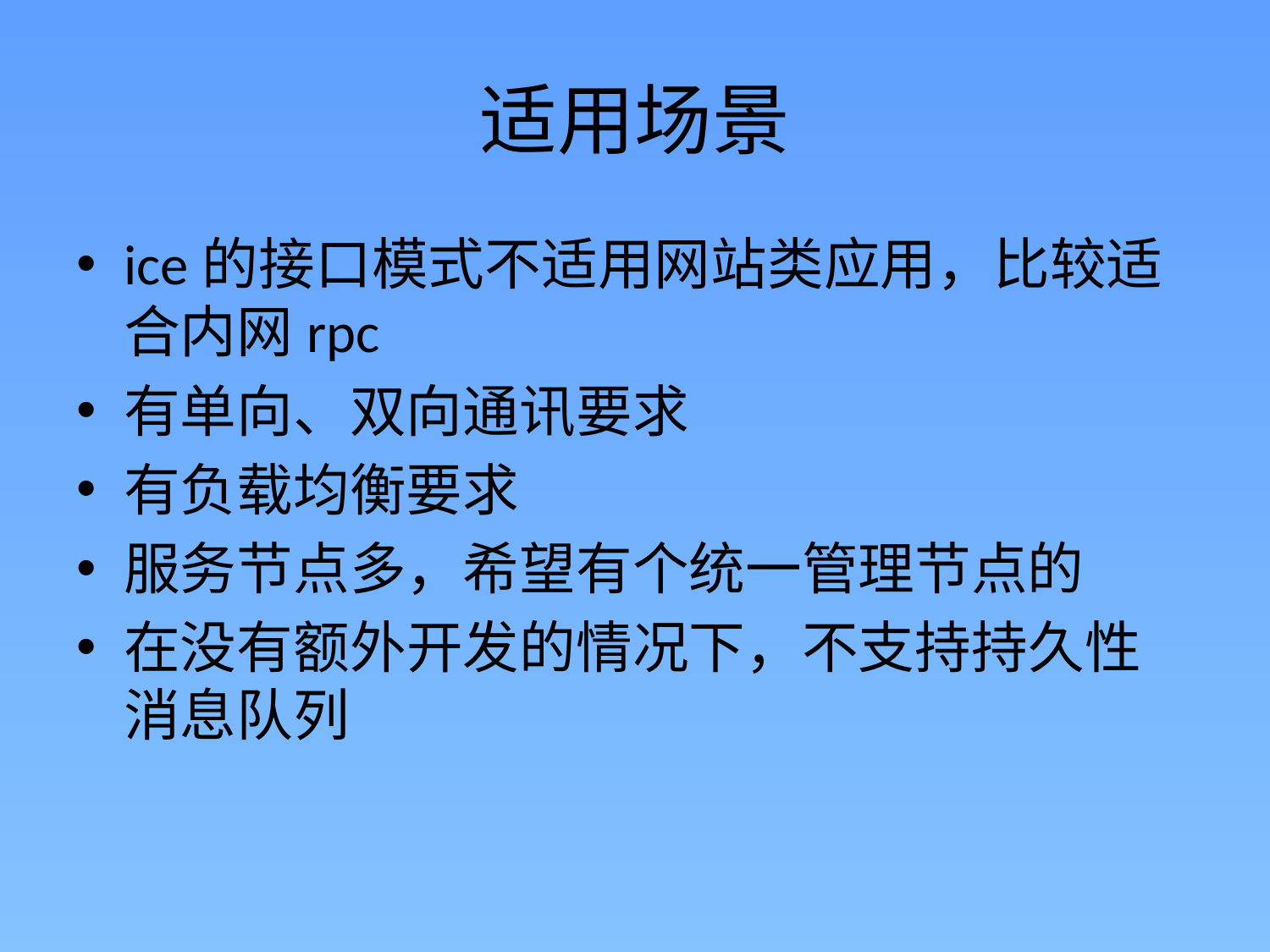

# 适用场景
ice的接口模式不适用网站类应用，比较适合内网rpc
有单向、双向通讯要求
有负载均衡要求
服务节点多，希望有个统一管理节点的
在没有额外开发的情况下，不支持持久性消息队列